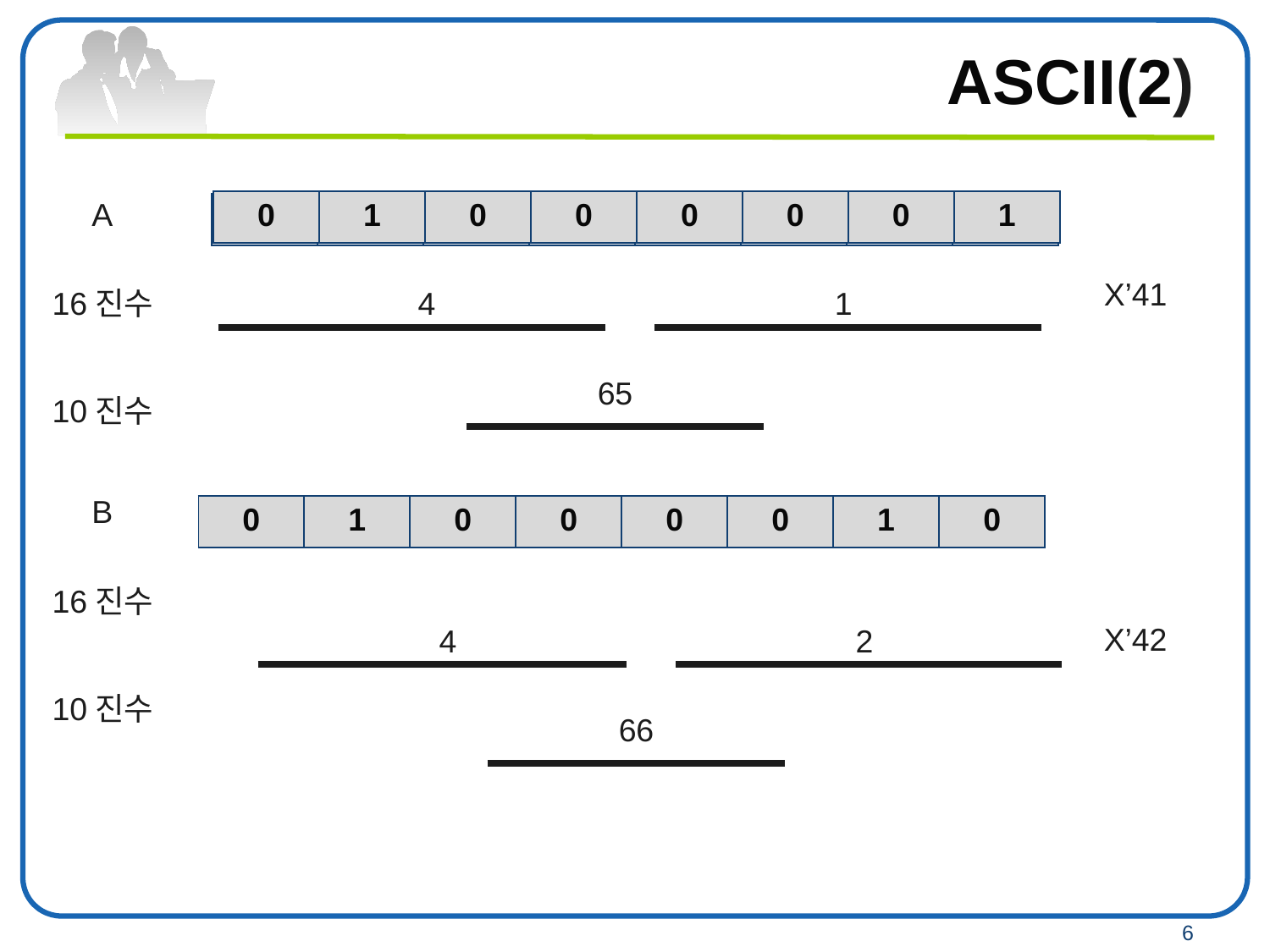

# ASCII(2)
A
| 0 | 1 | 0 | 0 | 0 | 0 | 0 | 1 |
| --- | --- | --- | --- | --- | --- | --- | --- |
|  |  |  |  |  |  |  |  |
| --- | --- | --- | --- | --- | --- | --- | --- |
X’41
16진수
4
1
65
10진수
B
| 0 | 1 | 0 | 0 | 0 | 0 | 1 | 0 |
| --- | --- | --- | --- | --- | --- | --- | --- |
16진수
X’42
4
2
10진수
66
6